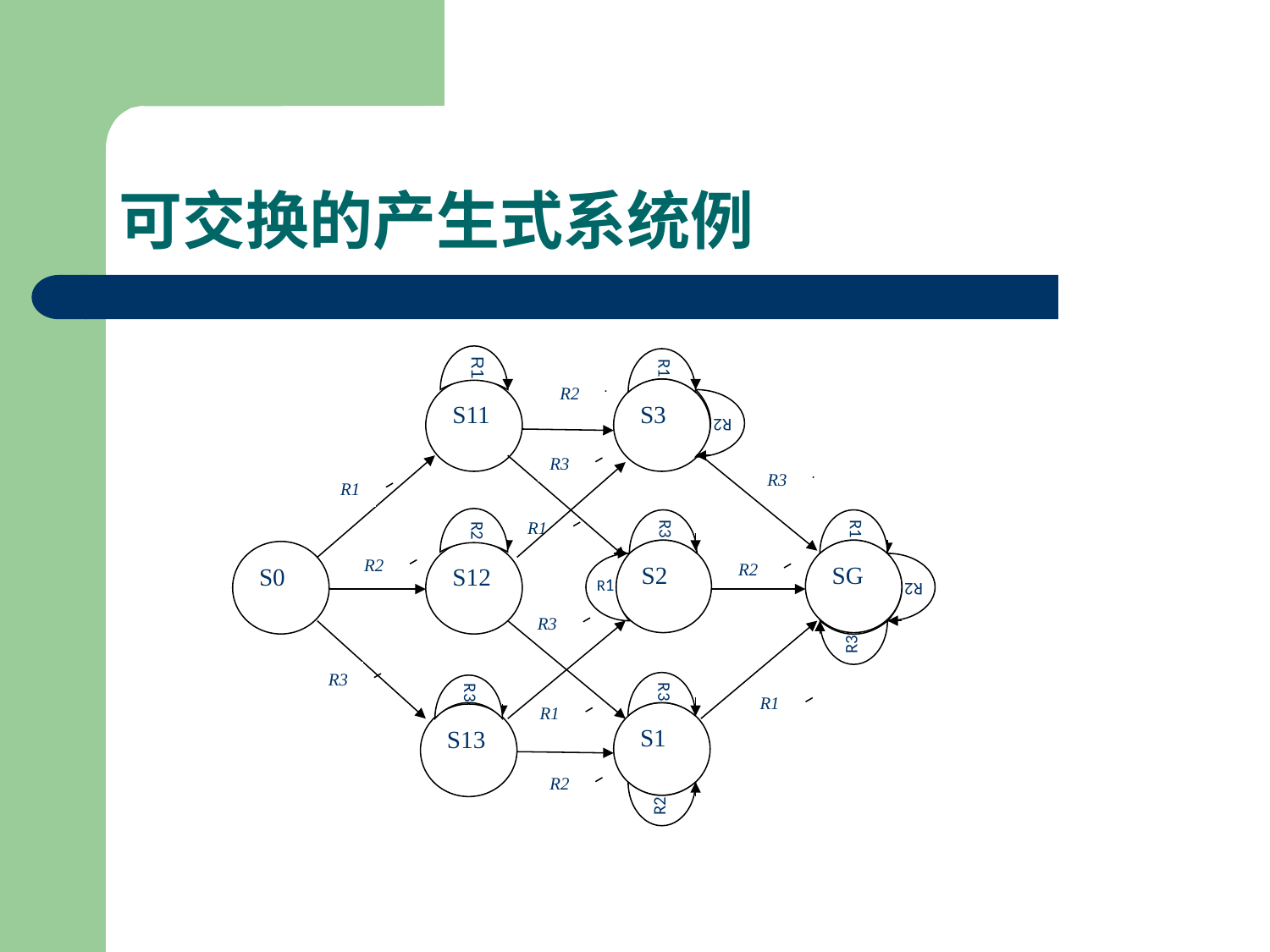

# 可交换的产生式系统例
R1
R1
R2
S11
S3
R2
R3
R3
R1
R2
R3
R1
R1
S2
SG
S0
S12
R2
R2
R1
R2
R3
R3
R3
R3
R3
R1
R1
S1
S13
R2
R2
40